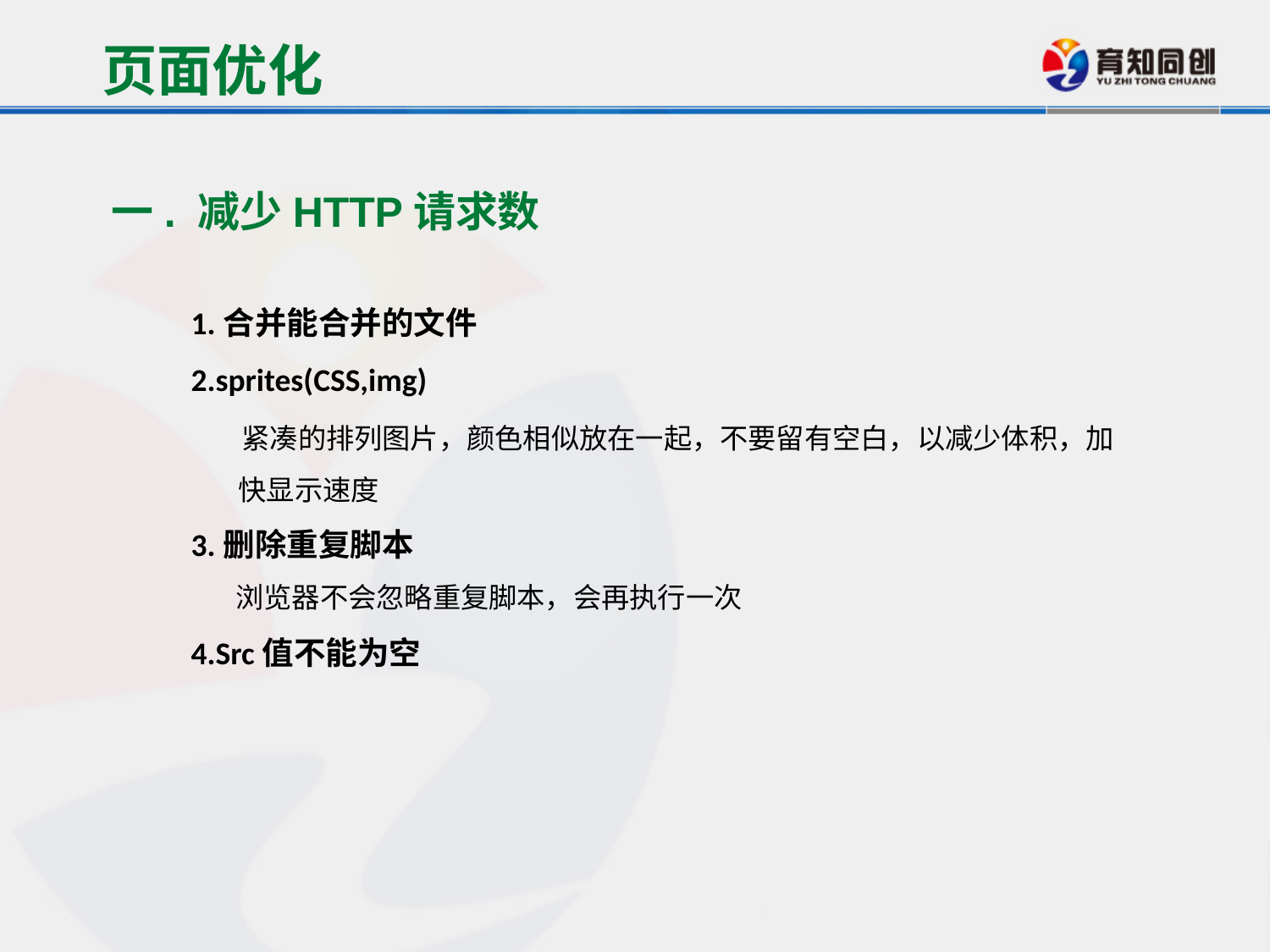

页面优化

一. 减少HTTP请求数
1.合并能合并的文件
2.sprites(CSS,img)
      紧凑的排列图片，颜色相似放在一起，不要留有空白，以减少体积，加快显示速度
3.删除重复脚本
      浏览器不会忽略重复脚本，会再执行一次
4.Src值不能为空